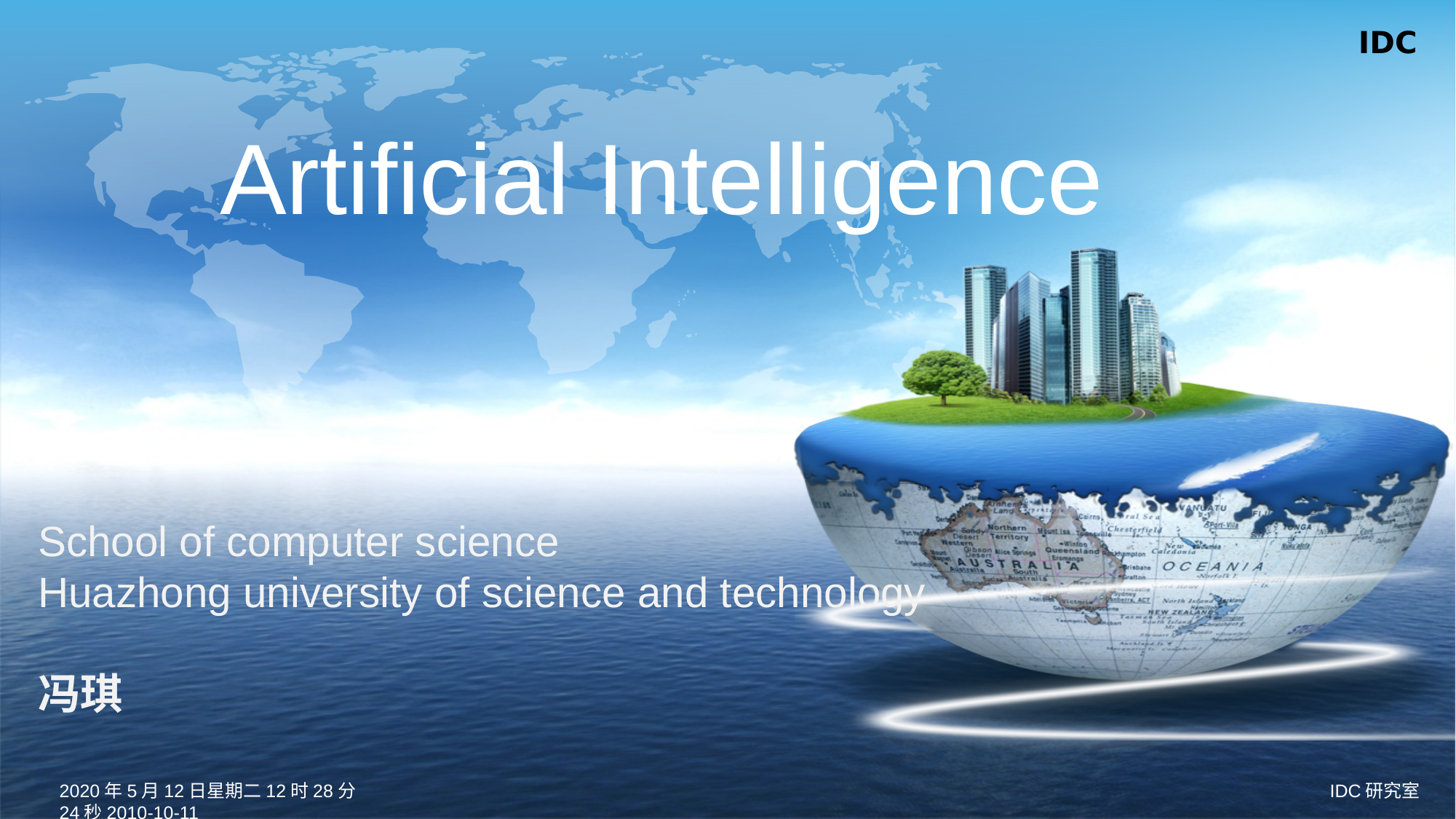

Artificial Intelligence
School of computer science
Huazhong university of science and technology

冯琪
2020年5月12日星期二12时28分24秒2010-10-11
IDC研究室